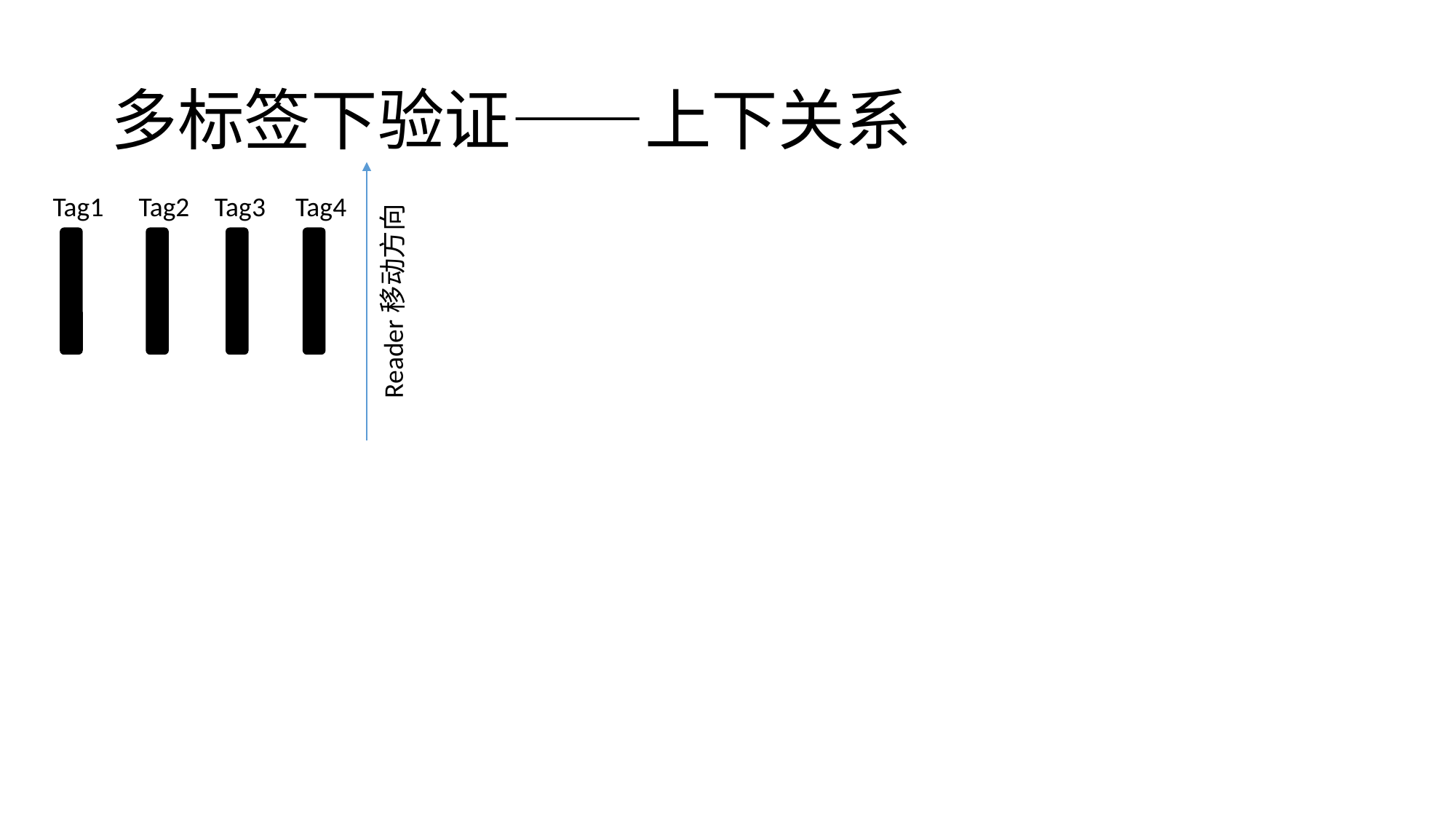

# 多标签下验证——上下关系
Tag1
Tag2
Tag3
Tag4

Reader移动方向